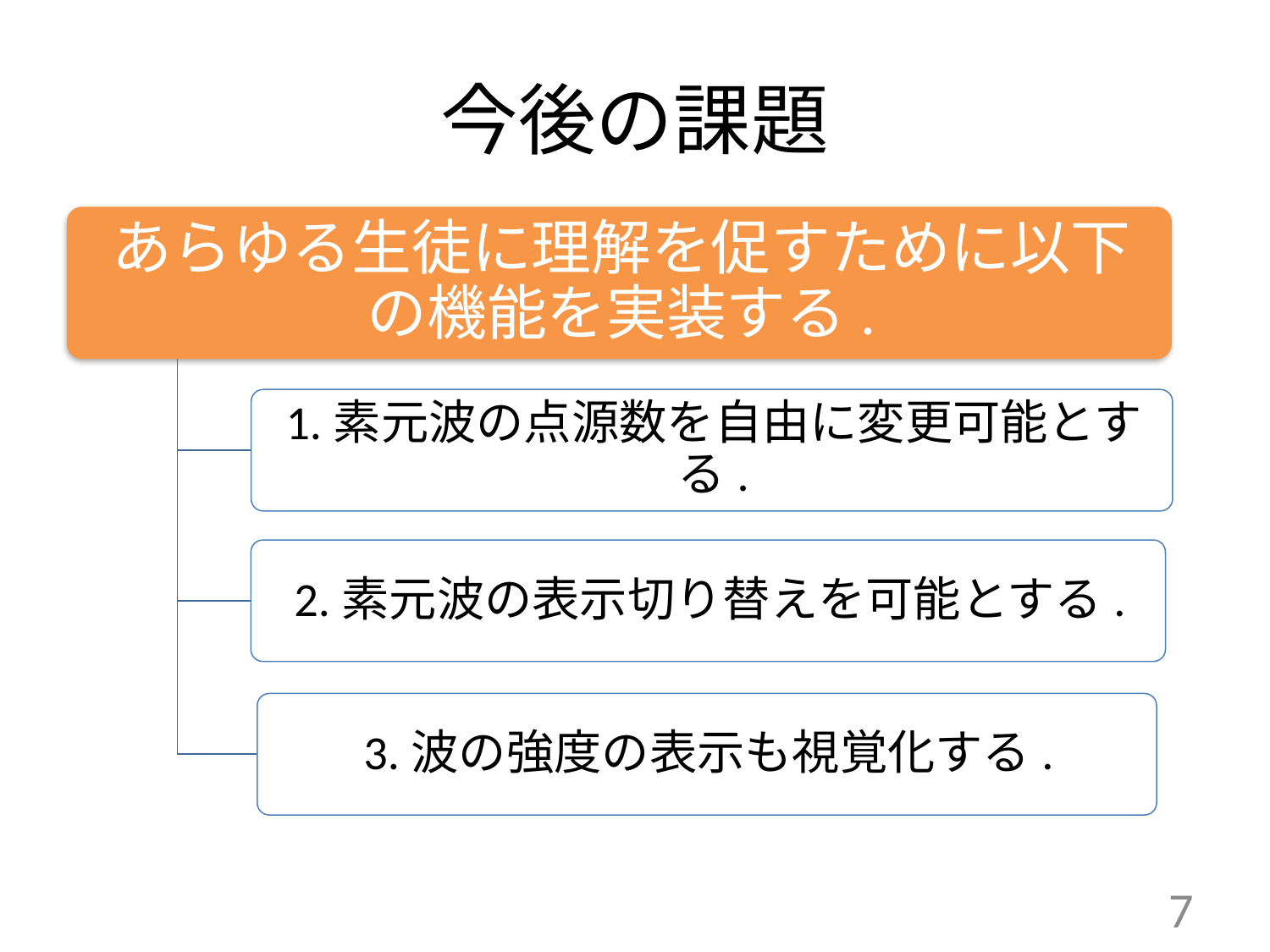

# 今後の課題
あらゆる生徒に理解を促すために以下の機能を実装する.
1.素元波の点源数を自由に変更可能とする.
2.素元波の表示切り替えを可能とする.
3.波の強度の表示も視覚化する.
7